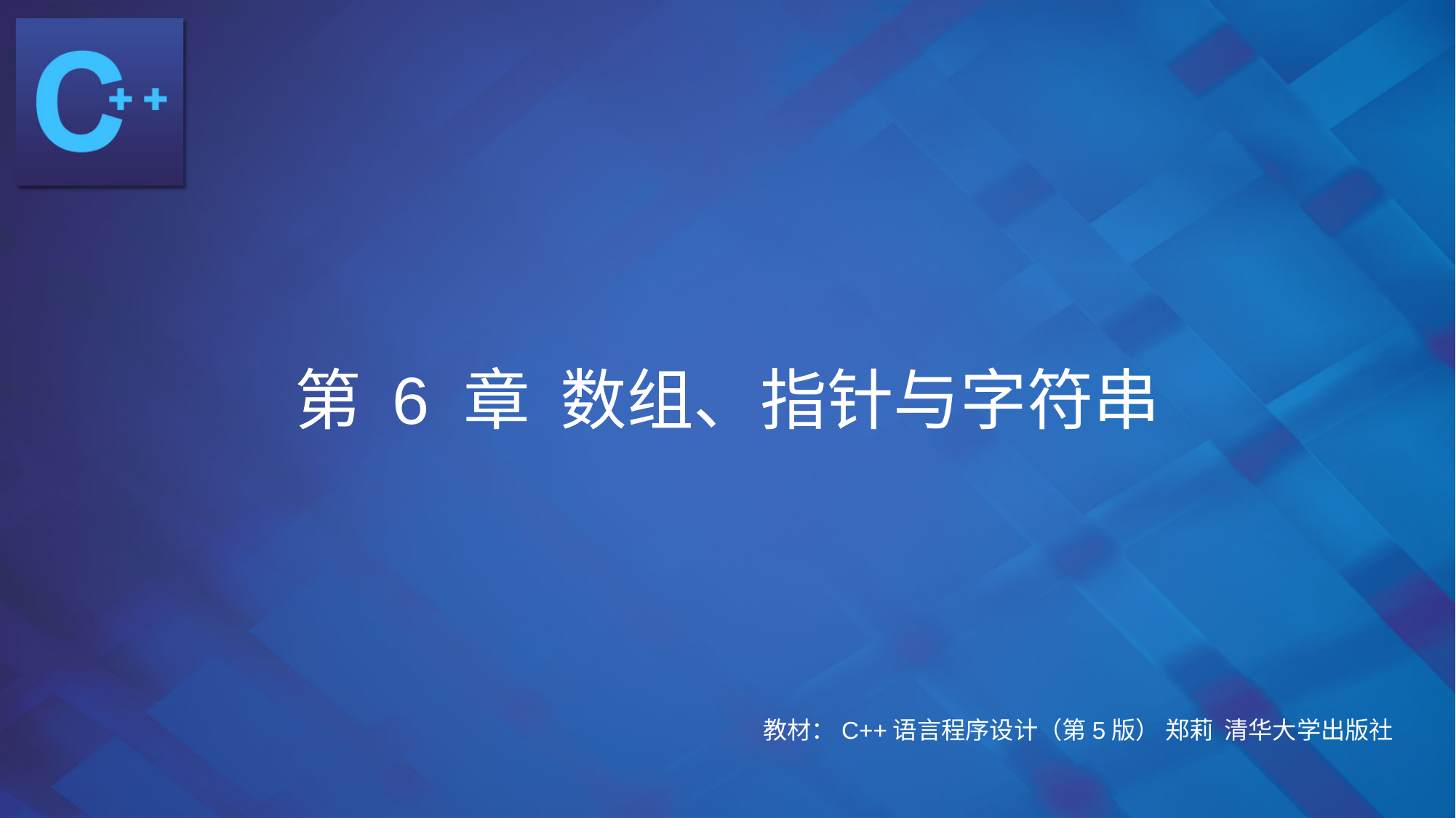

# 第 6 章  数组、指针与字符串

教材：C++语言程序设计（第5版） 郑莉  清华大学出版社